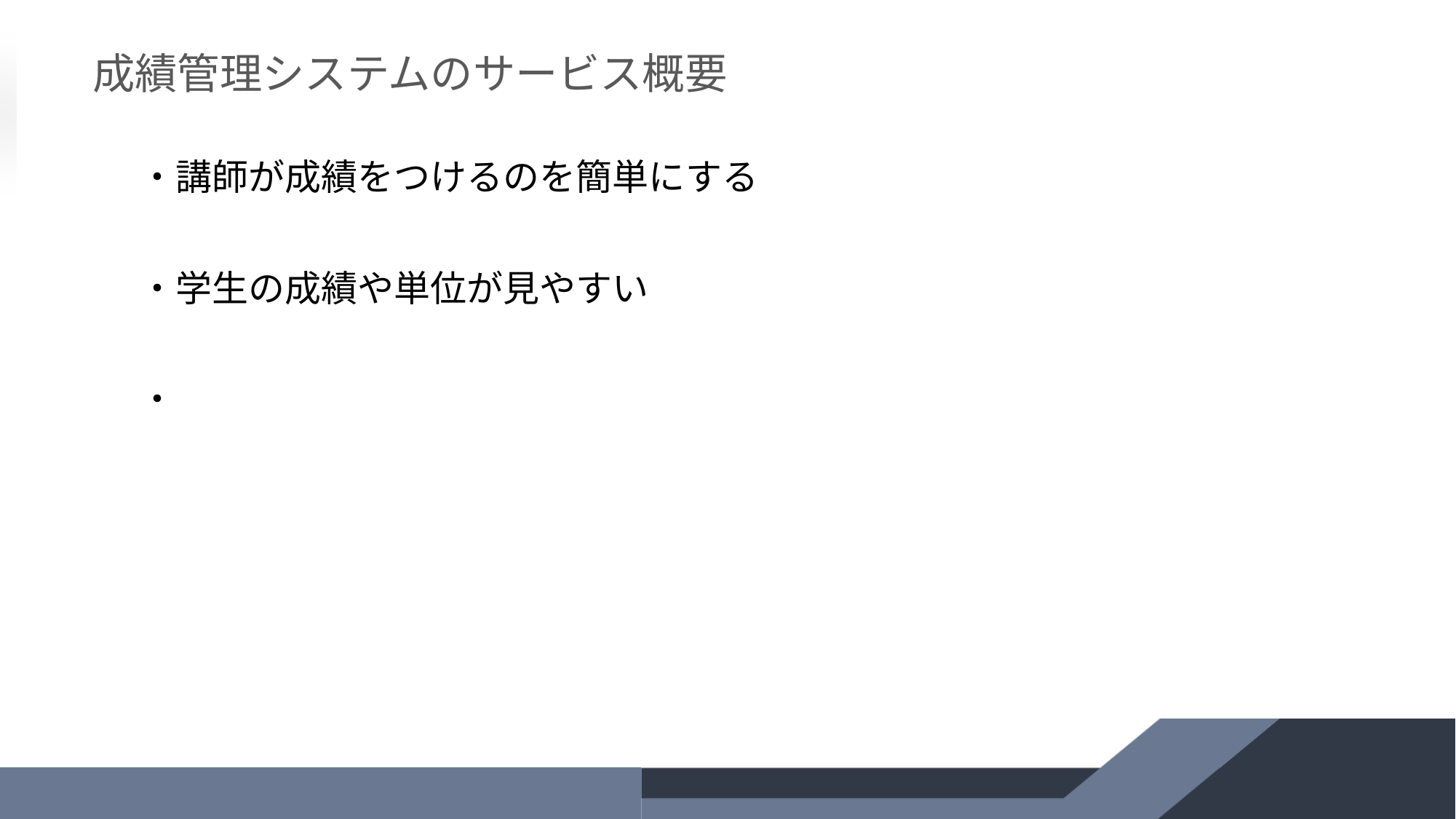

成績管理システムのサービス概要
・講師が成績をつけるのを簡単にする
・学生の成績や単位が見やすい
・